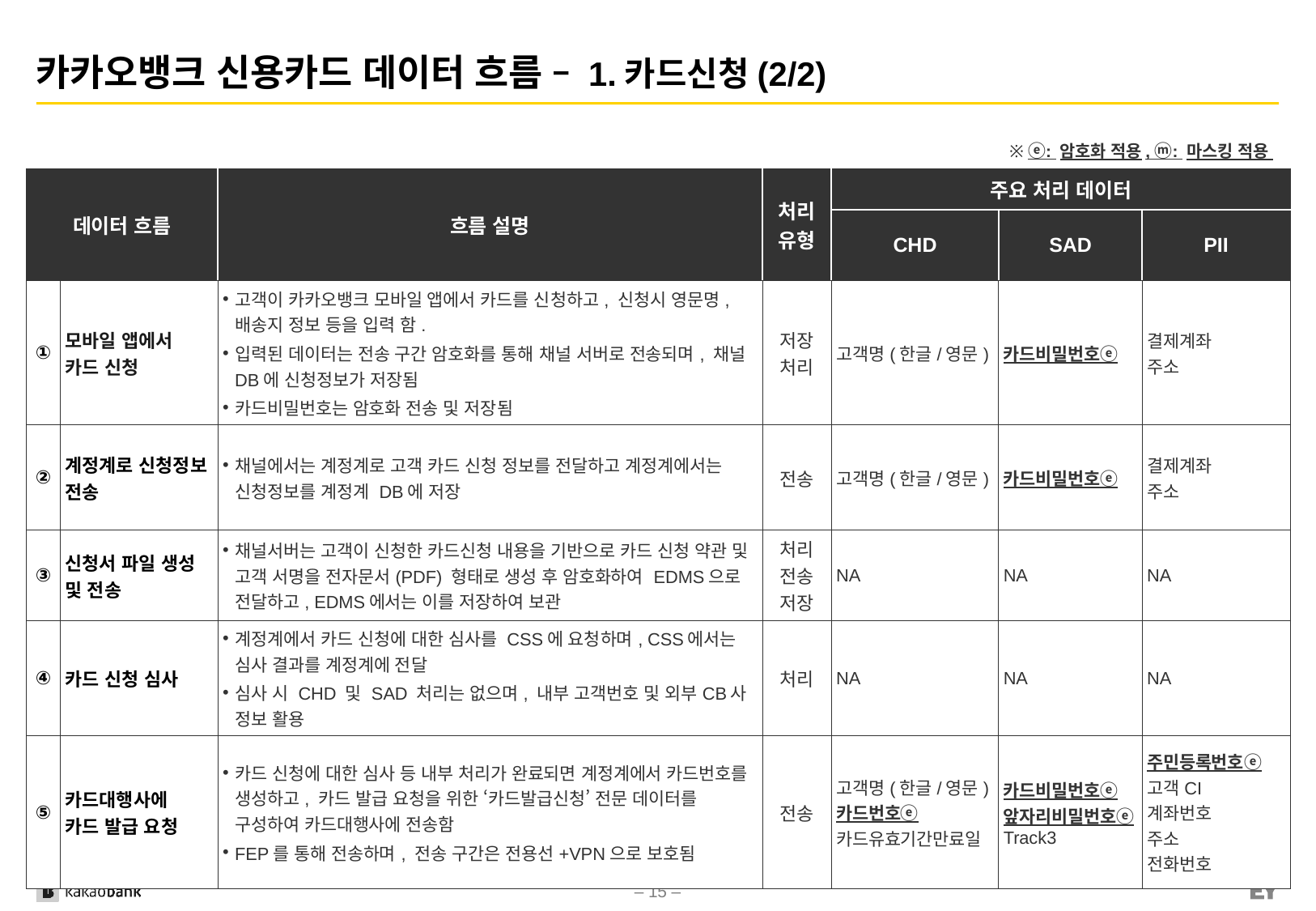

# 카카오뱅크 신용카드 데이터 흐름 – 1.카드신청(2/2)
※ ⓔ: 암호화 적용, ⓜ: 마스킹 적용
| 데이터 흐름 |  | 흐름 설명 | 처리 유형 | 주요 처리 데이터 |  |  |
| --- | --- | --- | --- | --- | --- | --- |
|  |  |  |  | CHD | SAD | PII |
| ① | 모바일 앱에서 카드 신청 | 고객이 카카오뱅크 모바일 앱에서 카드를 신청하고, 신청시 영문명, 배송지 정보 등을 입력 함. 입력된 데이터는 전송 구간 암호화를 통해 채널 서버로 전송되며, 채널DB에 신청정보가 저장됨 카드비밀번호는 암호화 전송 및 저장됨 | 저장 처리 | 고객명(한글/영문) | 카드비밀번호ⓔ | 결제계좌 주소 |
| ② | 계정계로 신청정보 전송 | 채널에서는 계정계로 고객 카드 신청 정보를 전달하고 계정계에서는 신청정보를 계정계 DB에 저장 | 전송 | 고객명(한글/영문) | 카드비밀번호ⓔ | 결제계좌 주소 |
| ③ | 신청서 파일 생성 및 전송 | 채널서버는 고객이 신청한 카드신청 내용을 기반으로 카드 신청 약관 및 고객 서명을 전자문서(PDF) 형태로 생성 후 암호화하여 EDMS으로 전달하고, EDMS에서는 이를 저장하여 보관 | 처리 전송 저장 | NA | NA | NA |
| ④ | 카드 신청 심사 | 계정계에서 카드 신청에 대한 심사를 CSS에 요청하며, CSS에서는 심사 결과를 계정계에 전달 심사 시 CHD 및 SAD 처리는 없으며, 내부 고객번호 및 외부CB사 정보 활용 | 처리 | NA | NA | NA |
| ⑤ | 카드대행사에 카드 발급 요청 | 카드 신청에 대한 심사 등 내부 처리가 완료되면 계정계에서 카드번호를 생성하고, 카드 발급 요청을 위한 ‘카드발급신청’ 전문 데이터를 구성하여 카드대행사에 전송함 FEP를 통해 전송하며, 전송 구간은 전용선+VPN으로 보호됨 | 전송 | 고객명(한글/영문) 카드번호ⓔ 카드유효기간만료일 | 카드비밀번호ⓔ 앞자리비밀번호ⓔ Track3 | 주민등록번호ⓔ 고객CI 계좌번호 주소 전화번호 |